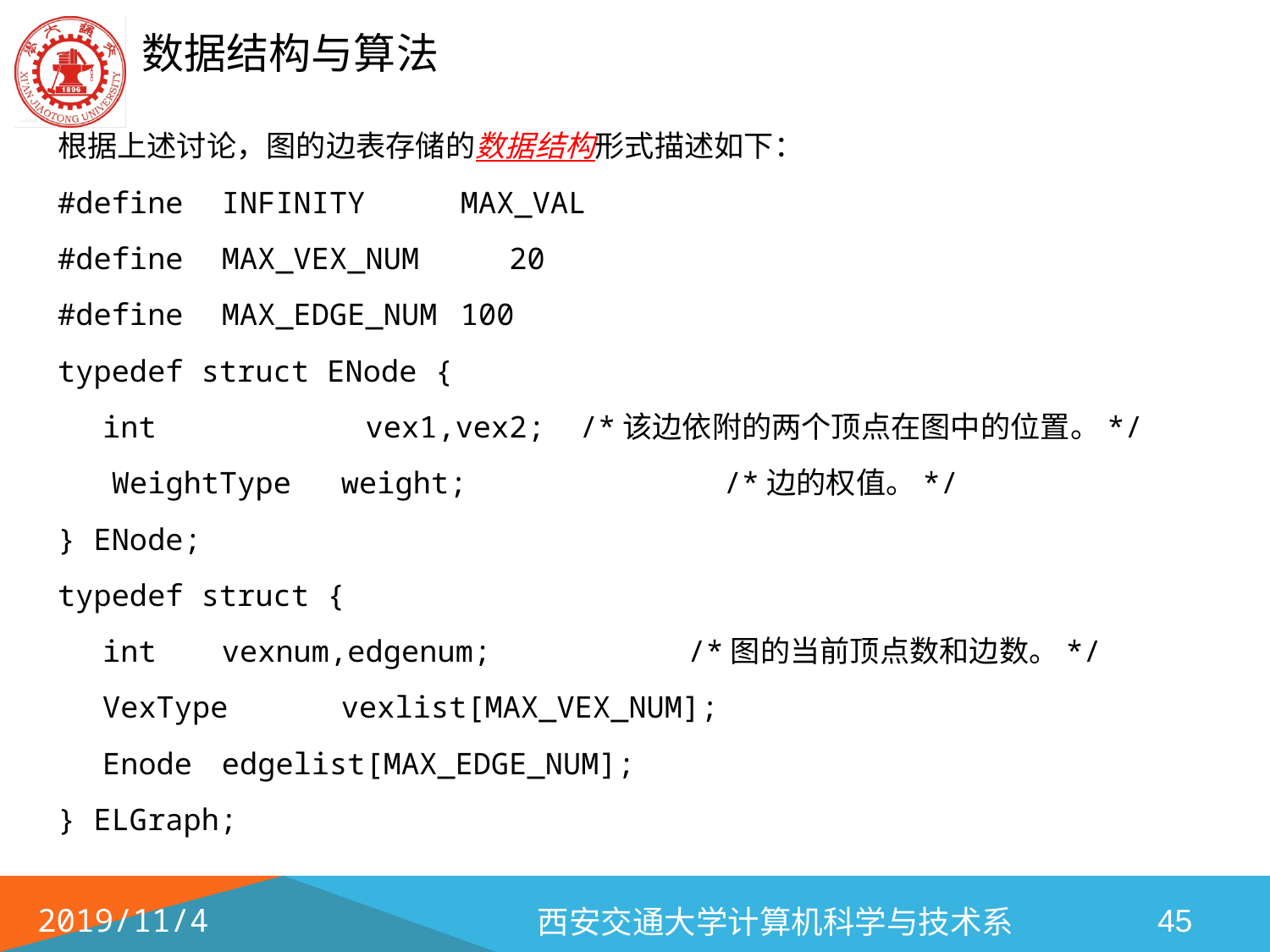

根据上述讨论，图的边表存储的数据结构形式描述如下：
#define	INFINITY	MAX_VAL
#define	MAX_VEX_NUM     20
#define	MAX_EDGE_NUM	100
typedef struct ENode {
	int	        vex1,vex2;	/*该边依附的两个顶点在图中的位置。*/
   WeightType	weight;	        /*边的权值。*/
} ENode;
typedef struct {
	int		vexnum,edgenum;	      /*图的当前顶点数和边数。*/
	VexType	vexlist[MAX_VEX_NUM];
	Enode	edgelist[MAX_EDGE_NUM];
} ELGraph;